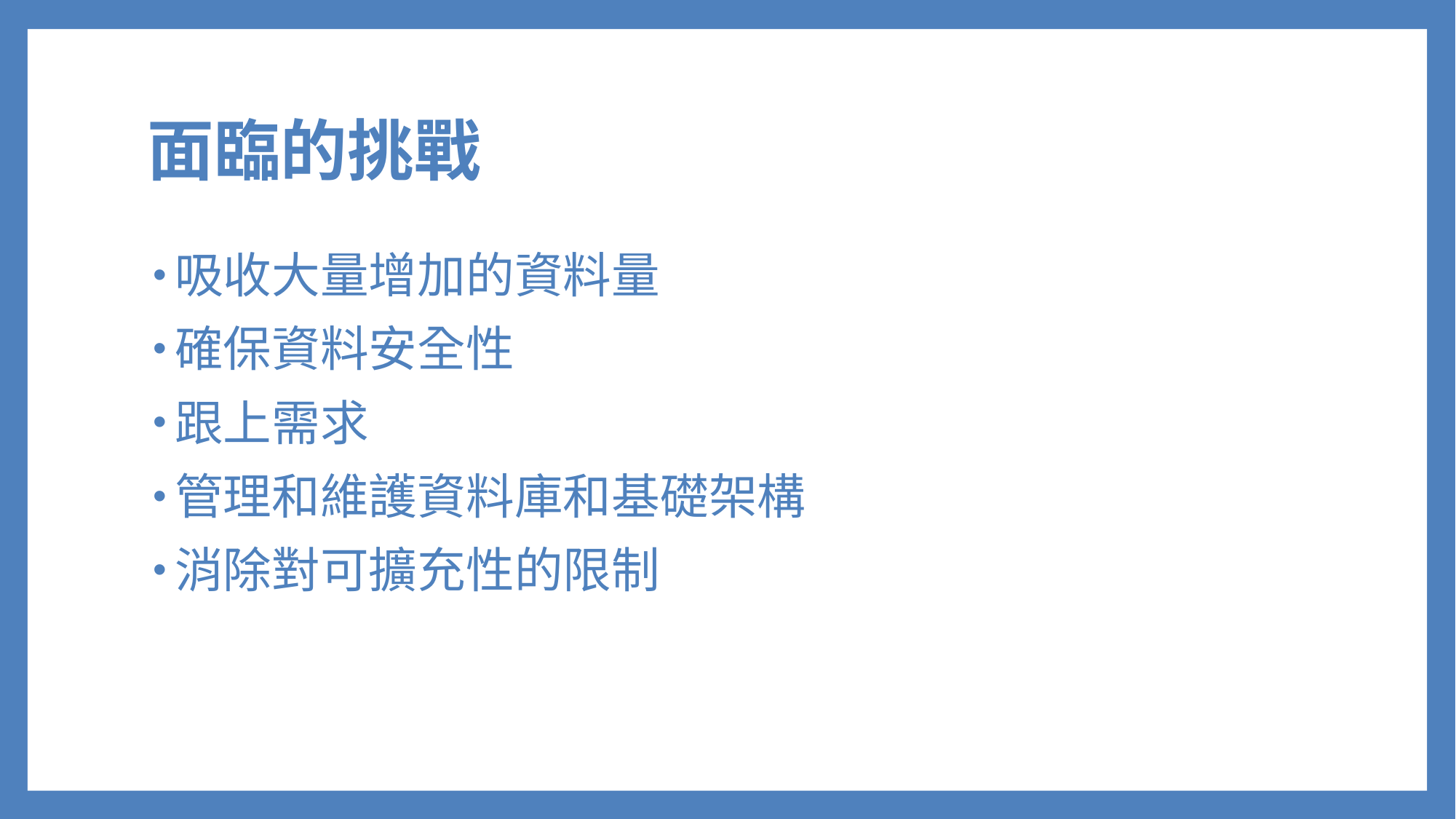

# 面臨的挑戰
吸收大量增加的資料量
確保資料安全性
跟上需求
管理和維護資料庫和基礎架構
消除對可擴充性的限制